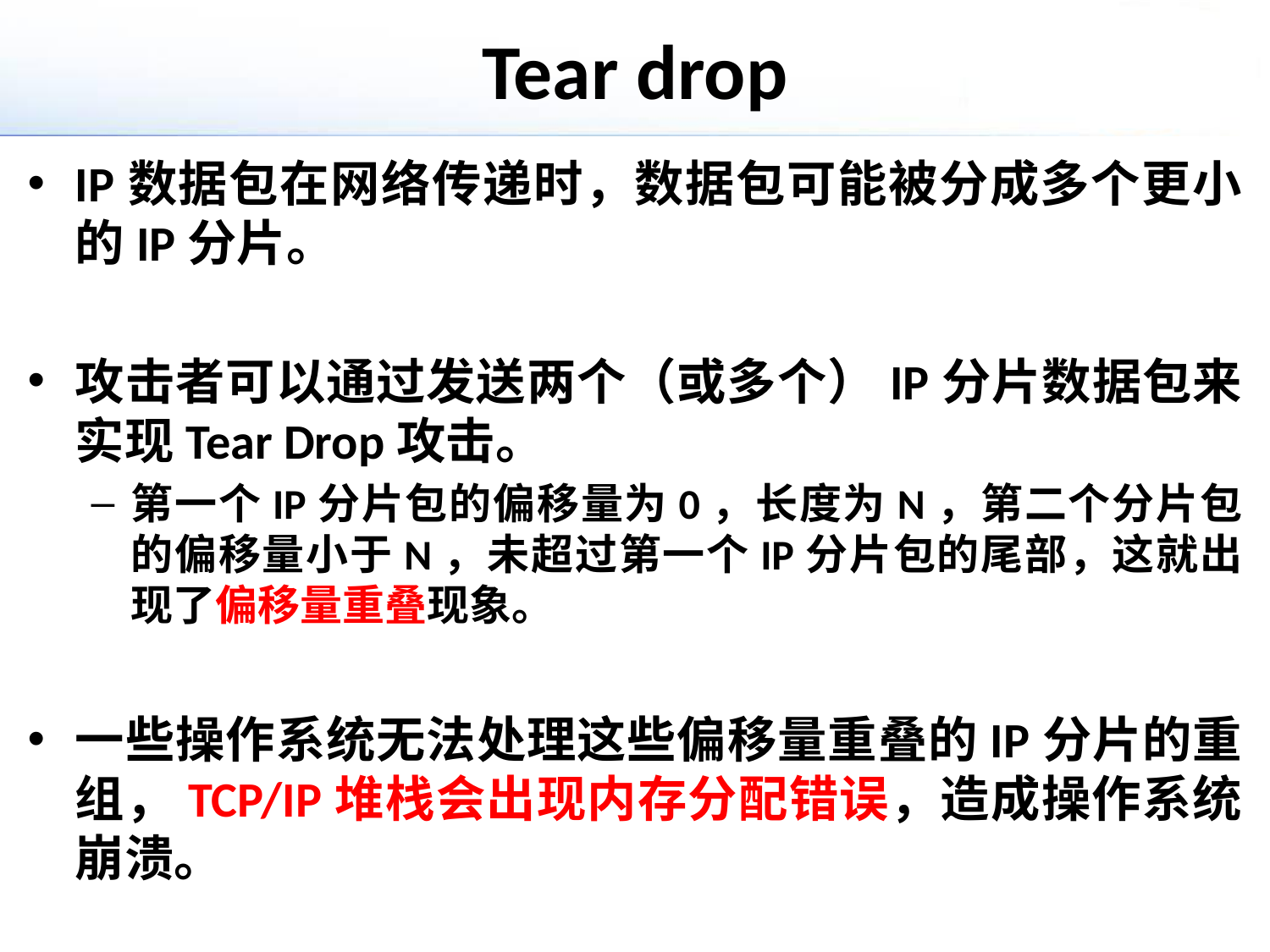

# Tear drop
IP数据包在网络传递时，数据包可能被分成多个更小的IP分片。

攻击者可以通过发送两个（或多个）IP分片数据包来实现Tear Drop攻击。
第一个IP分片包的偏移量为0，长度为N，第二个分片包的偏移量小于N，未超过第一个IP分片包的尾部，这就出现了偏移量重叠现象。

一些操作系统无法处理这些偏移量重叠的IP分片的重组，TCP/IP堆栈会出现内存分配错误，造成操作系统崩溃。